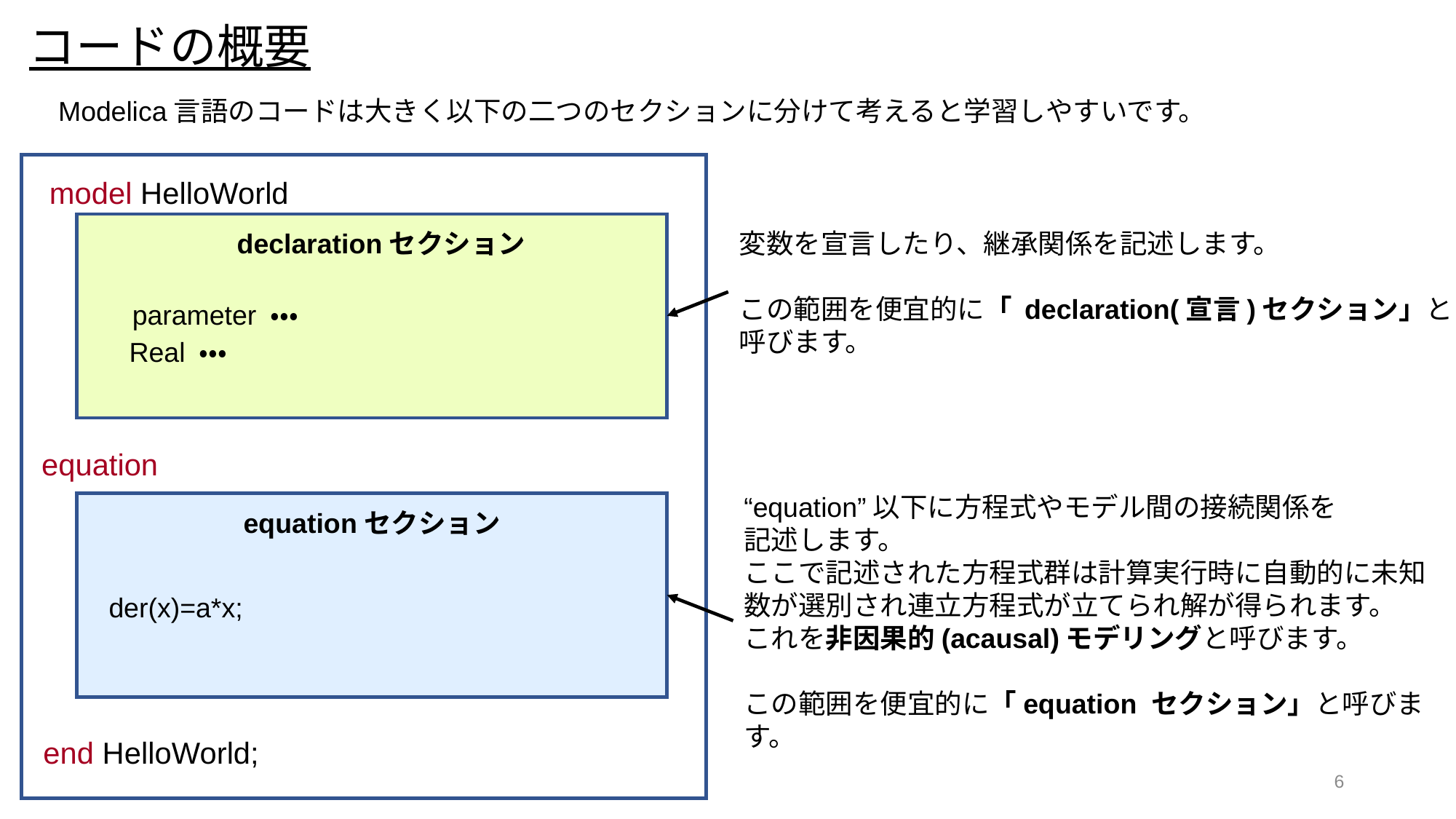

コードの概要
Modelica言語のコードは大きく以下の二つのセクションに分けて考えると学習しやすいです。

model HelloWorld

変数を宣言したり、継承関係を記述します。

この範囲を便宜的に「 declaration(宣言)セクション」と
呼びます。
declarationセクション
parameter ・・・
Real ・・・
equation
“equation”以下に方程式やモデル間の接続関係を
記述します。
ここで記述された方程式群は計算実行時に自動的に未知数が選別され連立方程式が立てられ解が得られます。
これを非因果的(acausal)モデリングと呼びます。

この範囲を便宜的に「equation セクション」と呼びます。

equationセクション
der(x)=a*x;
end HelloWorld;
6